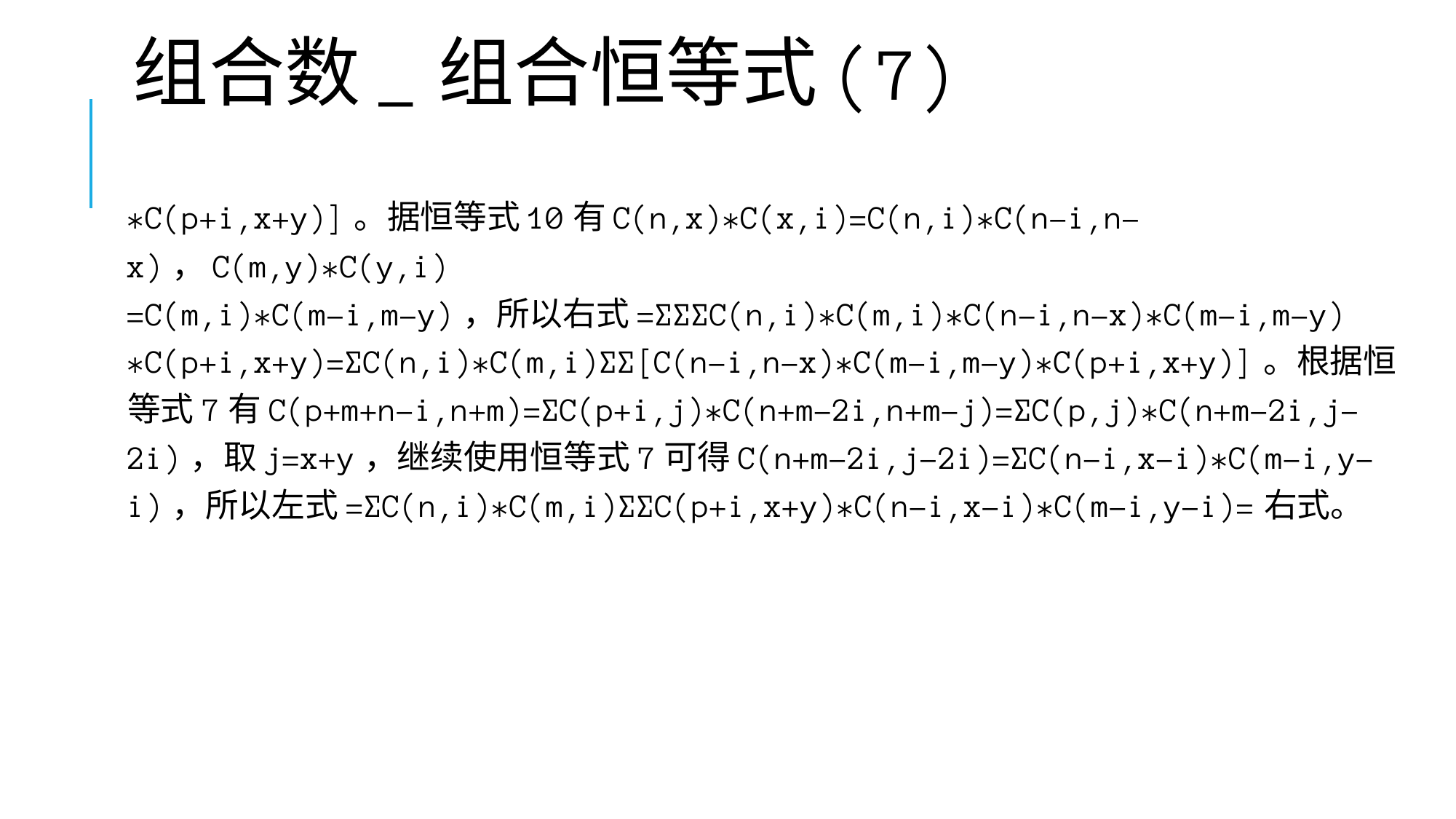

# 组合数_组合恒等式(7)
*C(p+i,x+y)]。据恒等式10有C(n,x)*C(x,i)=C(n,i)*C(n-i,n-x)，C(m,y)*C(y,i)
=C(m,i)*C(m-i,m-y)，所以右式=∑∑∑C(n,i)*C(m,i)*C(n-i,n-x)*C(m-i,m-y)
*C(p+i,x+y)=∑C(n,i)*C(m,i)∑∑[C(n-i,n-x)*C(m-i,m-y)*C(p+i,x+y)]。根据恒等式7有C(p+m+n-i,n+m)=∑C(p+i,j)*C(n+m-2i,n+m-j)=∑C(p,j)*C(n+m-2i,j-2i)，取j=x+y，继续使用恒等式7可得C(n+m-2i,j-2i)=∑C(n-i,x-i)*C(m-i,y-i)，所以左式=∑C(n,i)*C(m,i)∑∑C(p+i,x+y)*C(n-i,x-i)*C(m-i,y-i)=右式。